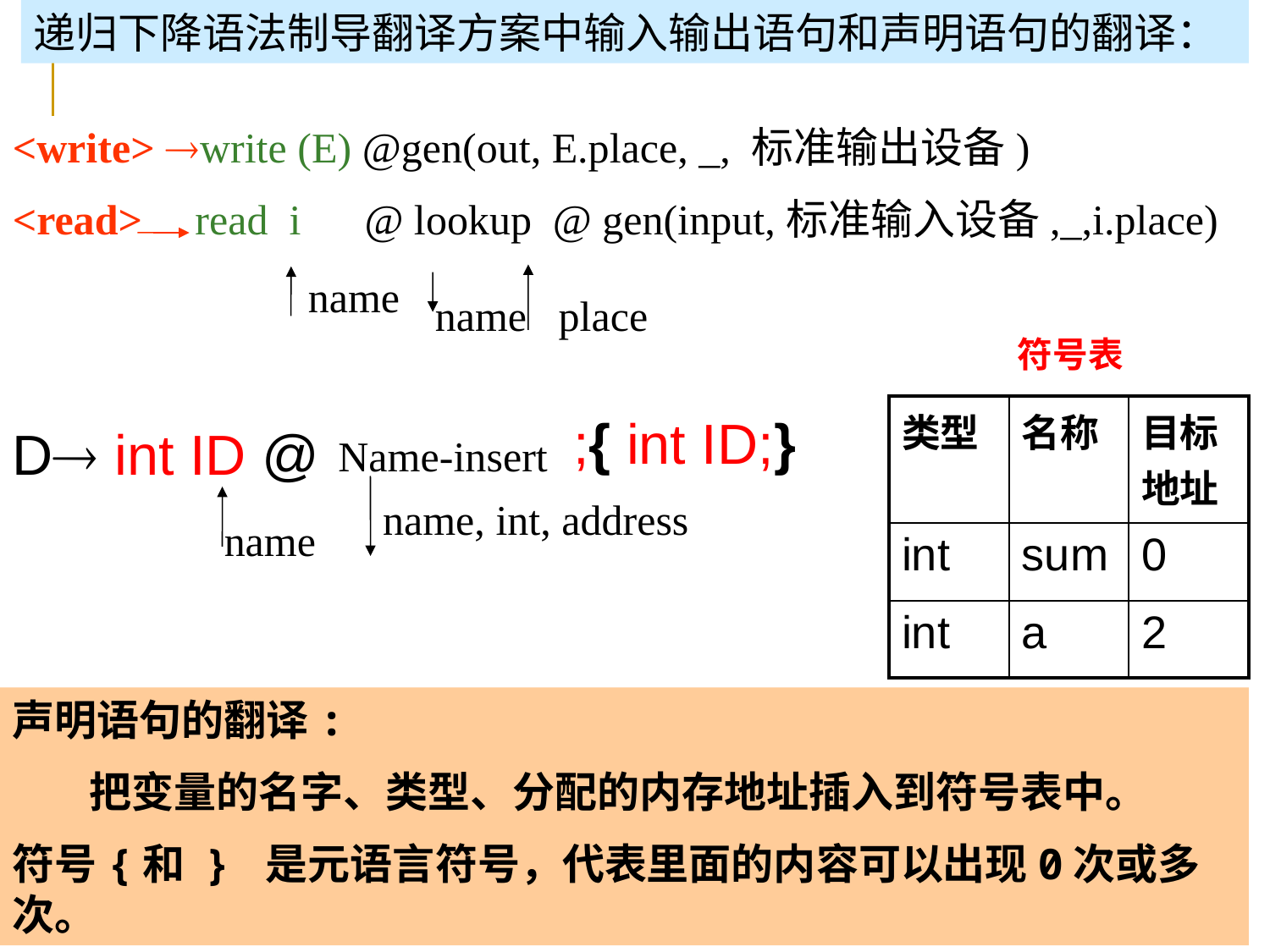

递归下降语法制导翻译方案中输入输出语句和声明语句的翻译：

<write> →write (E) @gen(out, E.place, _, 标准输出设备)
<read>     read  i      @ lookup  @ gen(input,标准输入设备,_,i.place)

name

name   place
符号表
| 类型 | 名称 | 目标地址 |
| --- | --- | --- |
| int | sum | 0 |
| int | a | 2 |
;{ int ID;}
D→ int ID @
Name-insert

name, int, address

name
声明语句的翻译:
       把变量的名字、类型、分配的内存地址插入到符号表中。
符号{和 } 是元语言符号，代表里面的内容可以出现0次或多次。
90